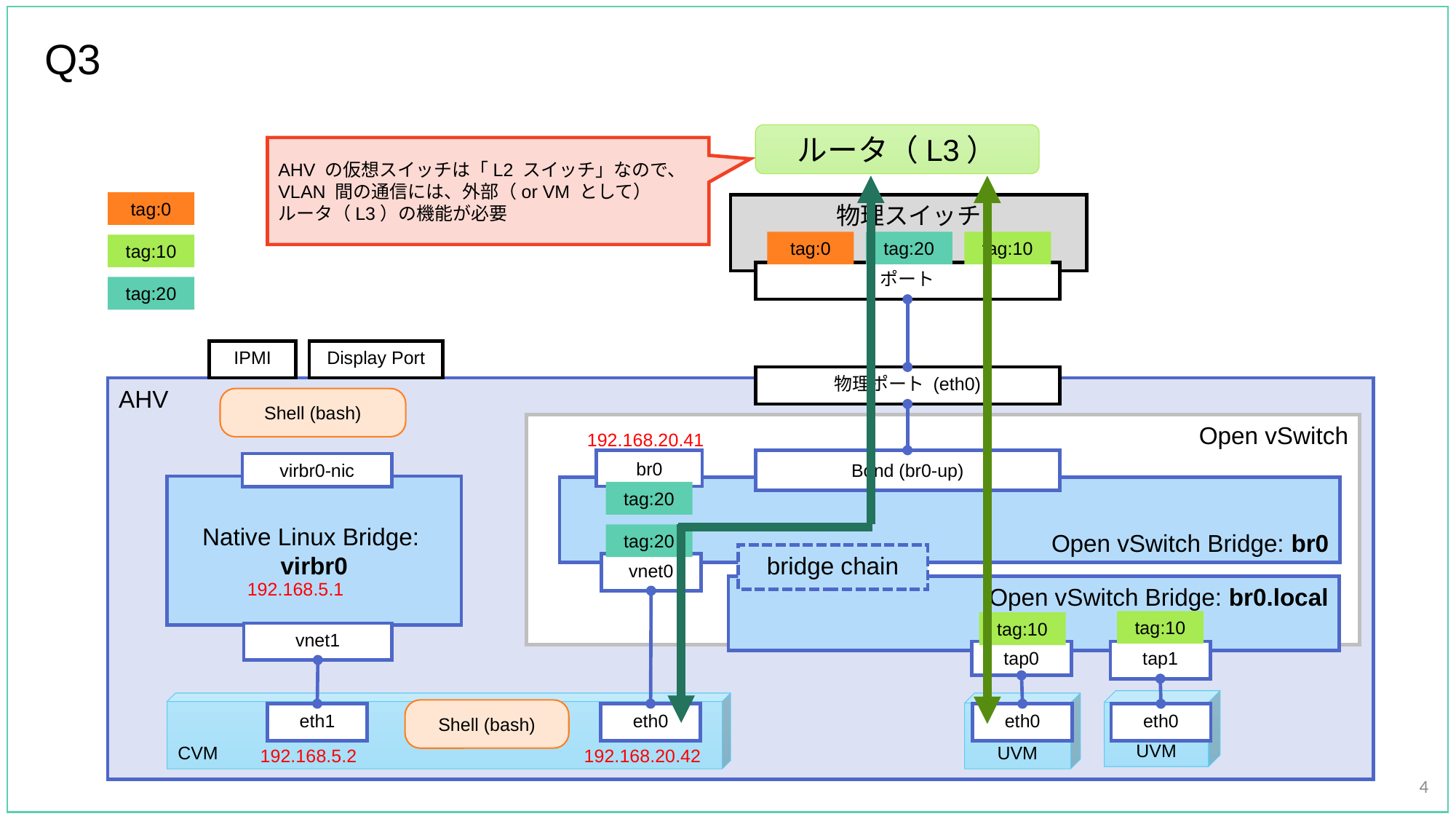

# Q3

ルータ（L3）
AHV の仮想スイッチは「L2 スイッチ」なので、
VLAN 間の通信には、外部（or VM として）
ルータ（L3）の機能が必要
tag:0
物理スイッチ
tag:0
tag:20
tag:10
tag:10
ポート
tag:20
Display Port
IPMI
物理ポート (eth0)
AHV
Shell (bash)
Open vSwitch
192.168.20.41
Bond (br0-up)
br0
virbr0-nic
Native Linux Bridge:
virbr0
Open vSwitch Bridge: br0
tag:20
tag:20
bridge chain
vnet0
192.168.5.1
Open vSwitch Bridge: br0.local
tag:10
tag:10
vnet1
tap0
tap1
UVM
CVM
UVM
Shell (bash)
eth1
eth0
eth0
eth0
192.168.5.2
192.168.20.42
4